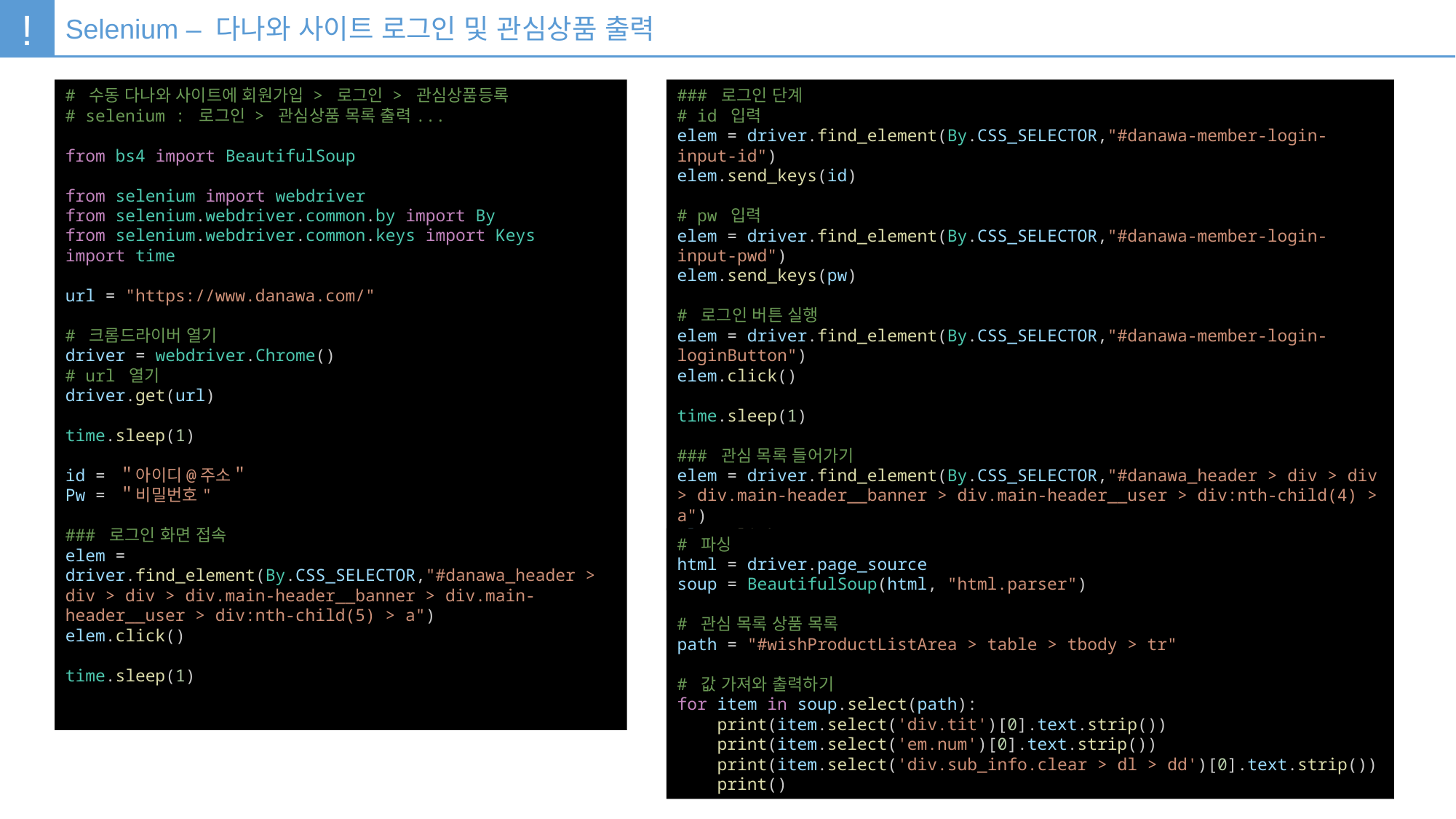

!
Selenium – 다나와 사이트 로그인 및 관심상품 출력
# 수동 다나와 사이트에 회원가입 > 로그인 > 관심상품등록
# selenium : 로그인 > 관심상품 목록 출력...
from bs4 import BeautifulSoup
from selenium import webdriver
from selenium.webdriver.common.by import By
from selenium.webdriver.common.keys import Keys
import time
url = "https://www.danawa.com/"
# 크롬드라이버 열기
driver = webdriver.Chrome()
# url 열기
driver.get(url)
time.sleep(1)
id = ＂아이디@주소＂
Pw = ＂비밀번호"
### 로그인 화면 접속
elem = driver.find_element(By.CSS_SELECTOR,"#danawa_header > div > div > div.main-header__banner > div.main-header__user > div:nth-child(5) > a")
elem.click()
time.sleep(1)

### 로그인 단계
# id 입력
elem = driver.find_element(By.CSS_SELECTOR,"#danawa-member-login-input-id")
elem.send_keys(id)
# pw 입력
elem = driver.find_element(By.CSS_SELECTOR,"#danawa-member-login-input-pwd")
elem.send_keys(pw)
# 로그인 버튼 실행
elem = driver.find_element(By.CSS_SELECTOR,"#danawa-member-login-loginButton")
elem.click()
time.sleep(1)
### 관심 목록 들어가기
elem = driver.find_element(By.CSS_SELECTOR,"#danawa_header > div > div > div.main-header__banner > div.main-header__user > div:nth-child(4) > a")
elem.click()
time.sleep(1)
# 파싱
html = driver.page_source
soup = BeautifulSoup(html, "html.parser")
# 관심 목록 상품 목록
path = "#wishProductListArea > table > tbody > tr"
# 값 가져와 출력하기
for item in soup.select(path):
    print(item.select('div.tit')[0].text.strip())
    print(item.select('em.num')[0].text.strip())
    print(item.select('div.sub_info.clear > dl > dd')[0].text.strip())
    print()